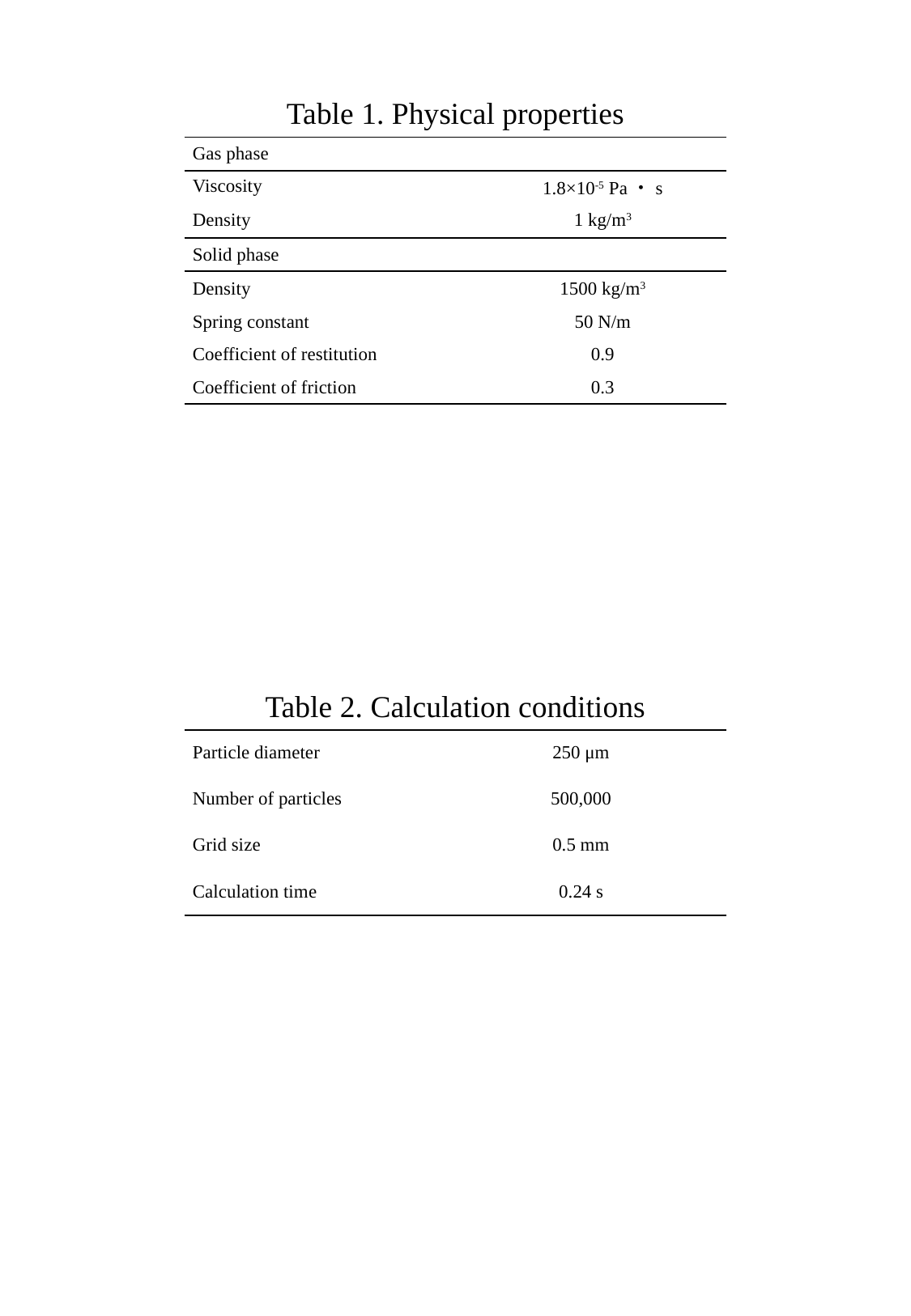

Table 1. Physical properties
| Gas phase |  |
| --- | --- |
| Viscosity | 1.8×10-5 Pa・s |
| Density | 1 kg/m3 |
| Solid phase |  |
| Density | 1500 kg/m3 |
| Spring constant | 50 N/m |
| Coefficient of restitution | 0.9 |
| Coefficient of friction | 0.3 |
Table 2. Calculation conditions
| Particle diameter | 250 μm |
| --- | --- |
| Number of particles | 500,000 |
| Grid size | 0.5 mm |
| Calculation time | 0.24 s |